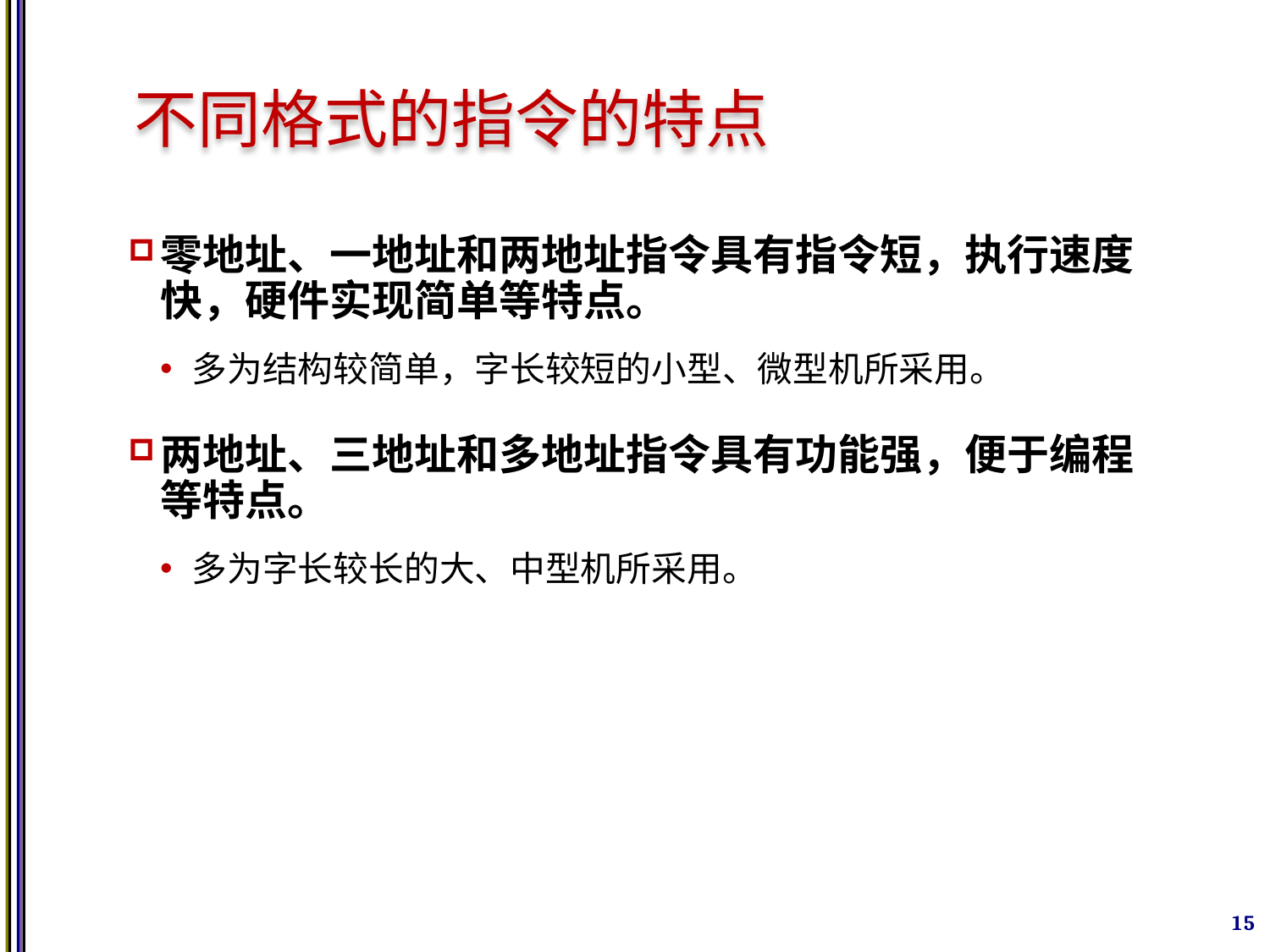

# 不同格式的指令的特点
零地址、一地址和两地址指令具有指令短，执行速度快，硬件实现简单等特点。
多为结构较简单，字长较短的小型、微型机所采用。
两地址、三地址和多地址指令具有功能强，便于编程等特点。
多为字长较长的大、中型机所采用。
15